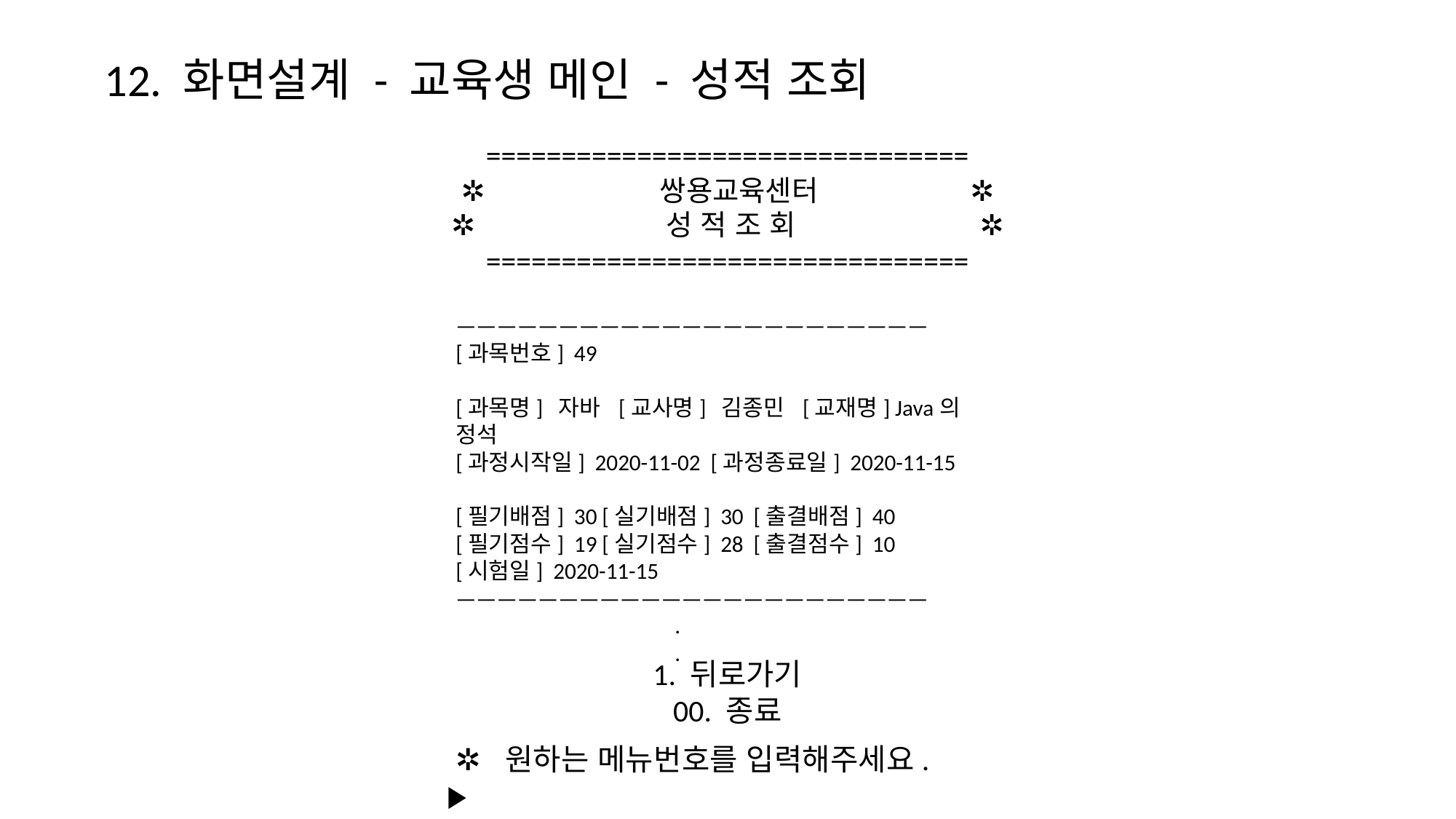

12. 화면설계 - 교육생 메인 - 성적 조회
================================
✲                     쌍용교육센터                   ✲
✲                       성 적 조 회                       ✲
================================
———————————————————————
[과목번호]  49

[과목명]  자바  [교사명]  김종민  [교재명] Java의 정석
[과정시작일]  2020-11-02  [과정종료일]  2020-11-15

[필기배점]  30 [실기배점]  30  [출결배점]  40
[필기점수]  19 [실기점수]  28  [출결점수]  10
[시험일]  2020-11-15
———————————————————————
                                           .
                                           .
1. 뒤로가기
00. 종료
 ✲  원하는 메뉴번호를 입력해주세요.
▶